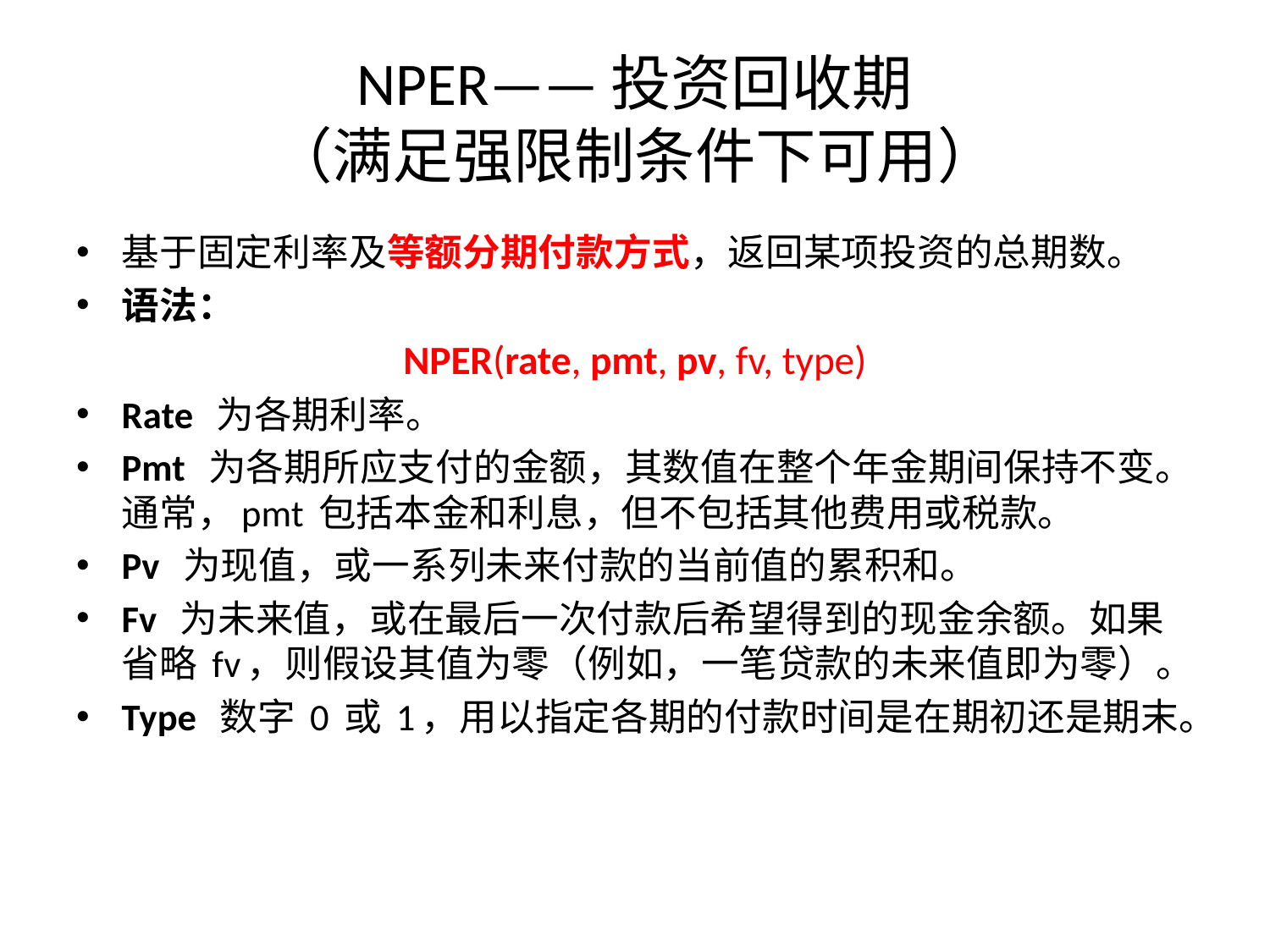

# NPER——投资回收期 （满足强限制条件下可用）
基于固定利率及等额分期付款方式，返回某项投资的总期数。
语法：
NPER(rate, pmt, pv, fv, type)
Rate  为各期利率。
Pmt  为各期所应支付的金额，其数值在整个年金期间保持不变。通常，pmt 包括本金和利息，但不包括其他费用或税款。
Pv  为现值，或一系列未来付款的当前值的累积和。
Fv  为未来值，或在最后一次付款后希望得到的现金余额。如果省略 fv，则假设其值为零（例如，一笔贷款的未来值即为零）。
Type  数字 0 或 1，用以指定各期的付款时间是在期初还是期末。